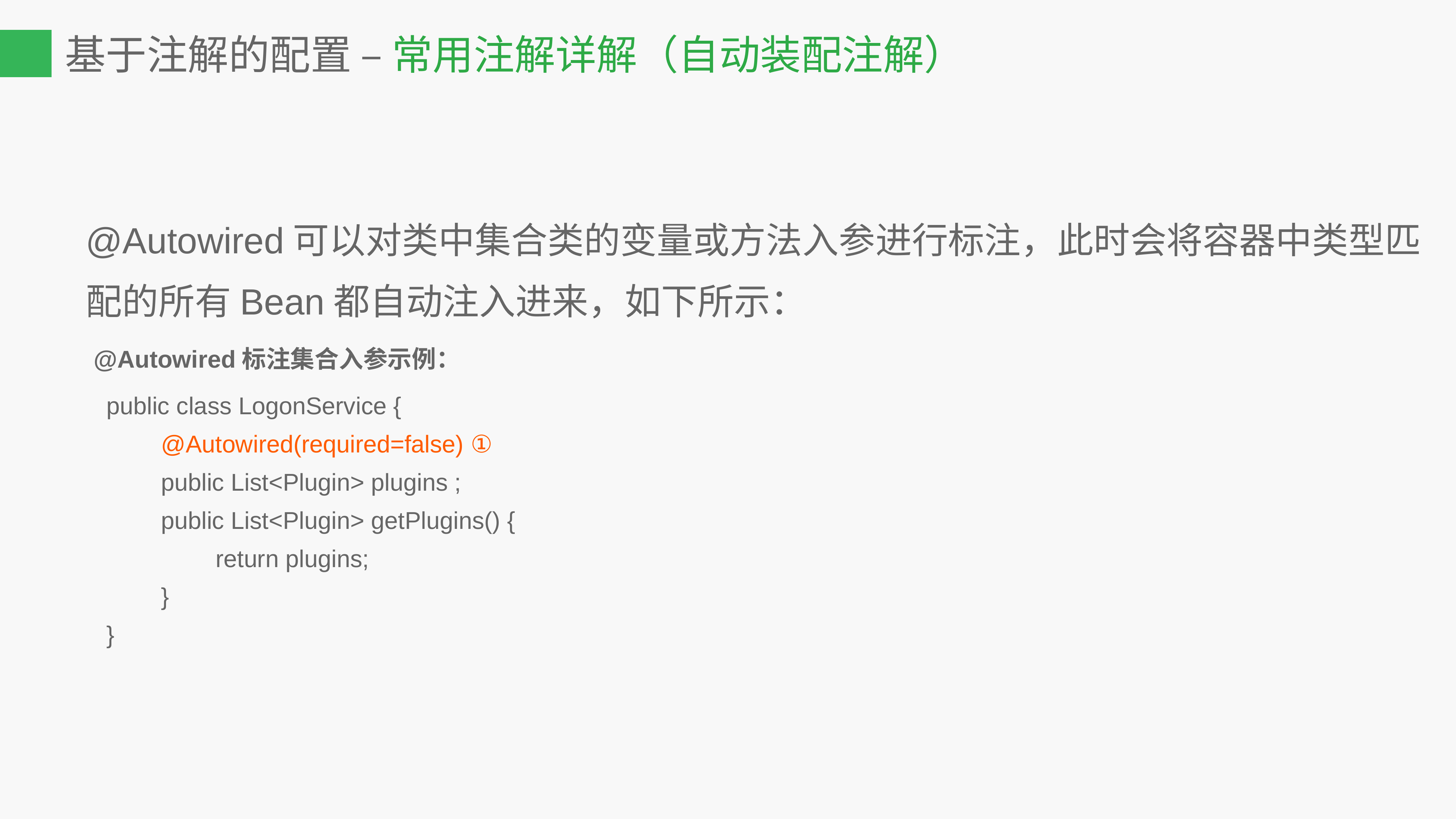

基于注解的配置 – 常用注解详解（自动装配注解）

@Autowired可以对类中集合类的变量或方法入参进行标注，此时会将容器中类型匹配的所有Bean都自动注入进来，如下所示：
@Autowired标注集合入参示例：
public class LogonService {
	@Autowired(required=false) ①
	public List<Plugin> plugins ;
	public List<Plugin> getPlugins() {
		return plugins;
	}
}